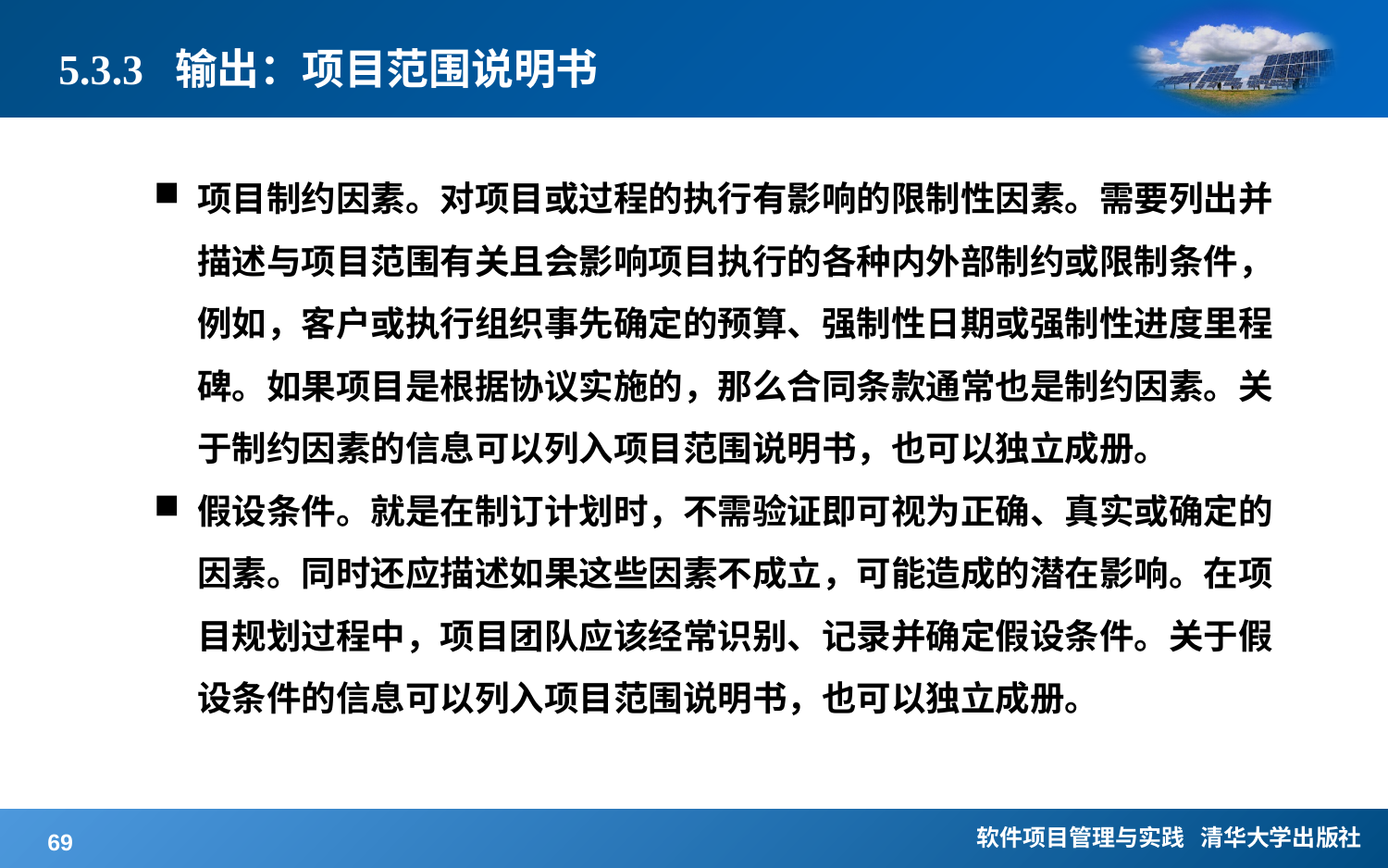

# 5.3.3  输出：项目范围说明书
项目制约因素。对项目或过程的执行有影响的限制性因素。需要列出并描述与项目范围有关且会影响项目执行的各种内外部制约或限制条件，例如，客户或执行组织事先确定的预算、强制性日期或强制性进度里程碑。如果项目是根据协议实施的，那么合同条款通常也是制约因素。关于制约因素的信息可以列入项目范围说明书，也可以独立成册。
假设条件。就是在制订计划时，不需验证即可视为正确、真实或确定的因素。同时还应描述如果这些因素不成立，可能造成的潜在影响。在项目规划过程中，项目团队应该经常识别、记录并确定假设条件。关于假设条件的信息可以列入项目范围说明书，也可以独立成册。